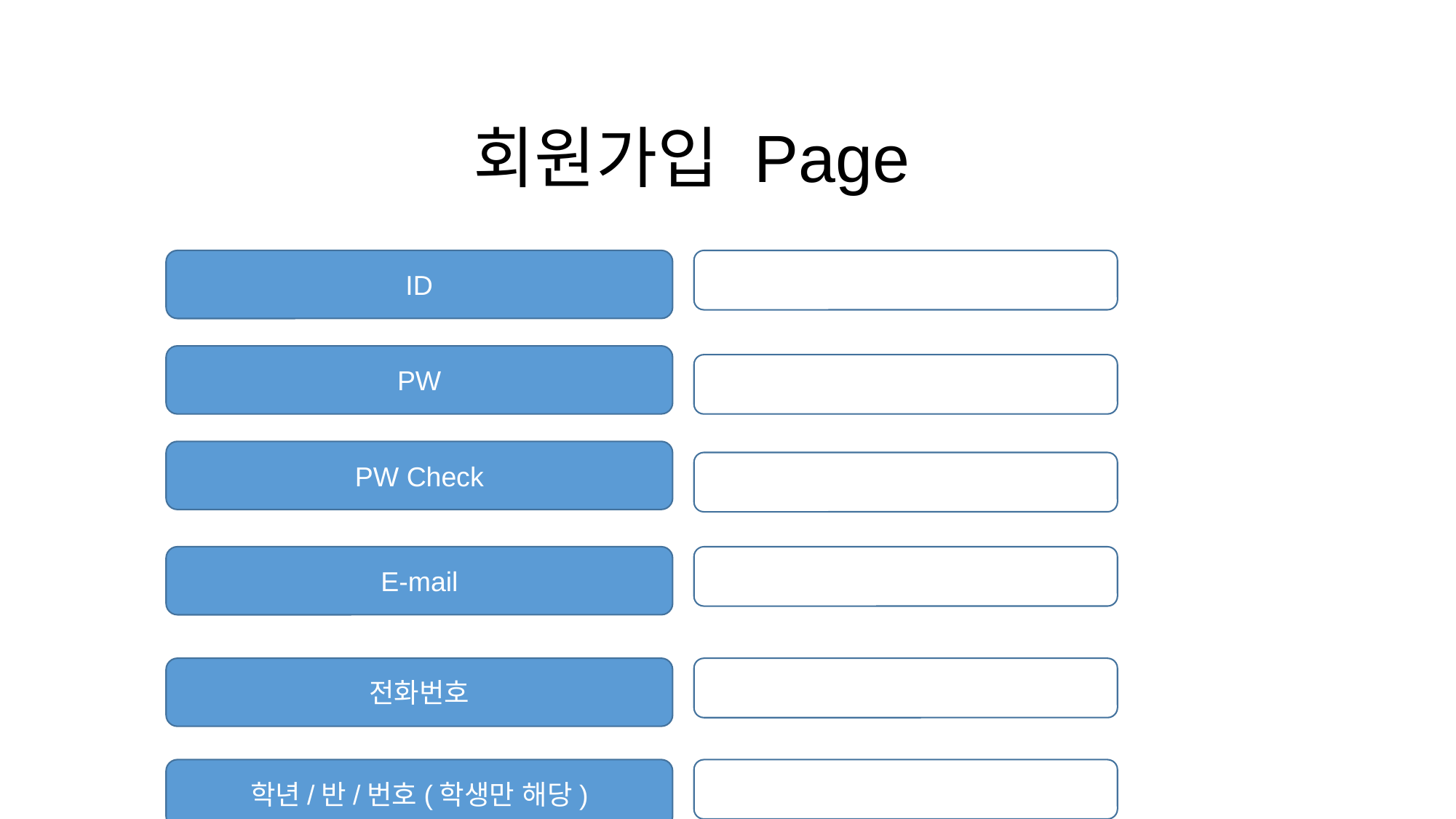

회원가입 Page
ID

PW

PW Check

E-mail

전화번호

학년/반/번호(학생만 해당)

회원가입